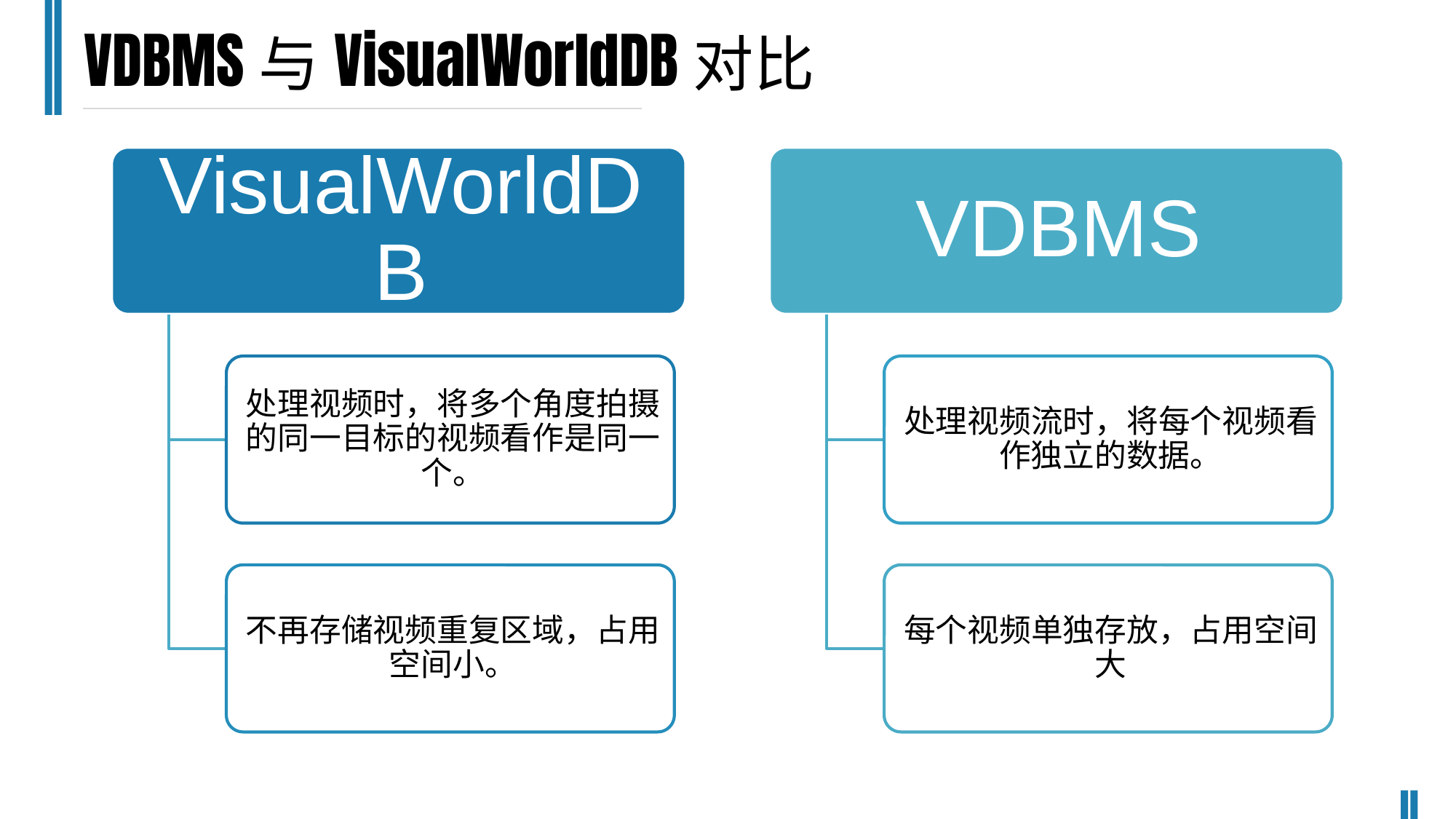

VDBMS与VisualWorldDB对比
VisualWorldDB
处理视频时，将多个角度拍摄的同一目标的视频看作是同一个。
不再存储视频重复区域，占用空间小。
VDBMS
处理视频流时，将每个视频看作独立的数据。
每个视频单独存放，占用空间大